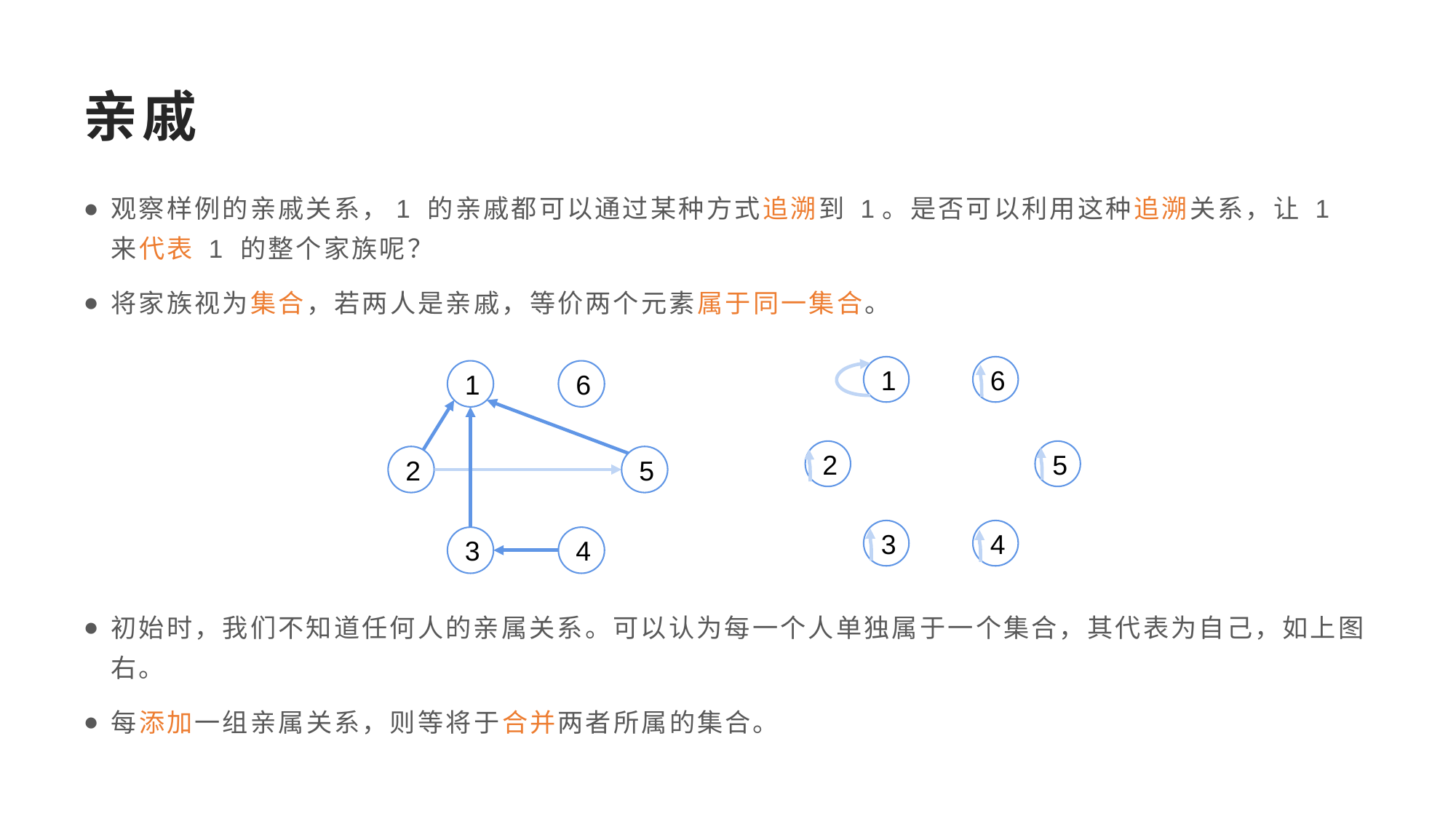

# 亲戚
观察样例的亲戚关系，1 的亲戚都可以通过某种方式追溯到 1。是否可以利用这种追溯关系，让 1 来代表 1 的整个家族呢？
将家族视为集合，若两人是亲戚，等价两个元素属于同一集合。

初始时，我们不知道任何人的亲属关系。可以认为每一个人单独属于一个集合，其代表为自己，如上图右。
每添加一组亲属关系，则等将于合并两者所属的集合。

1
6
2
5
3
4
1
6
2
5
3
4